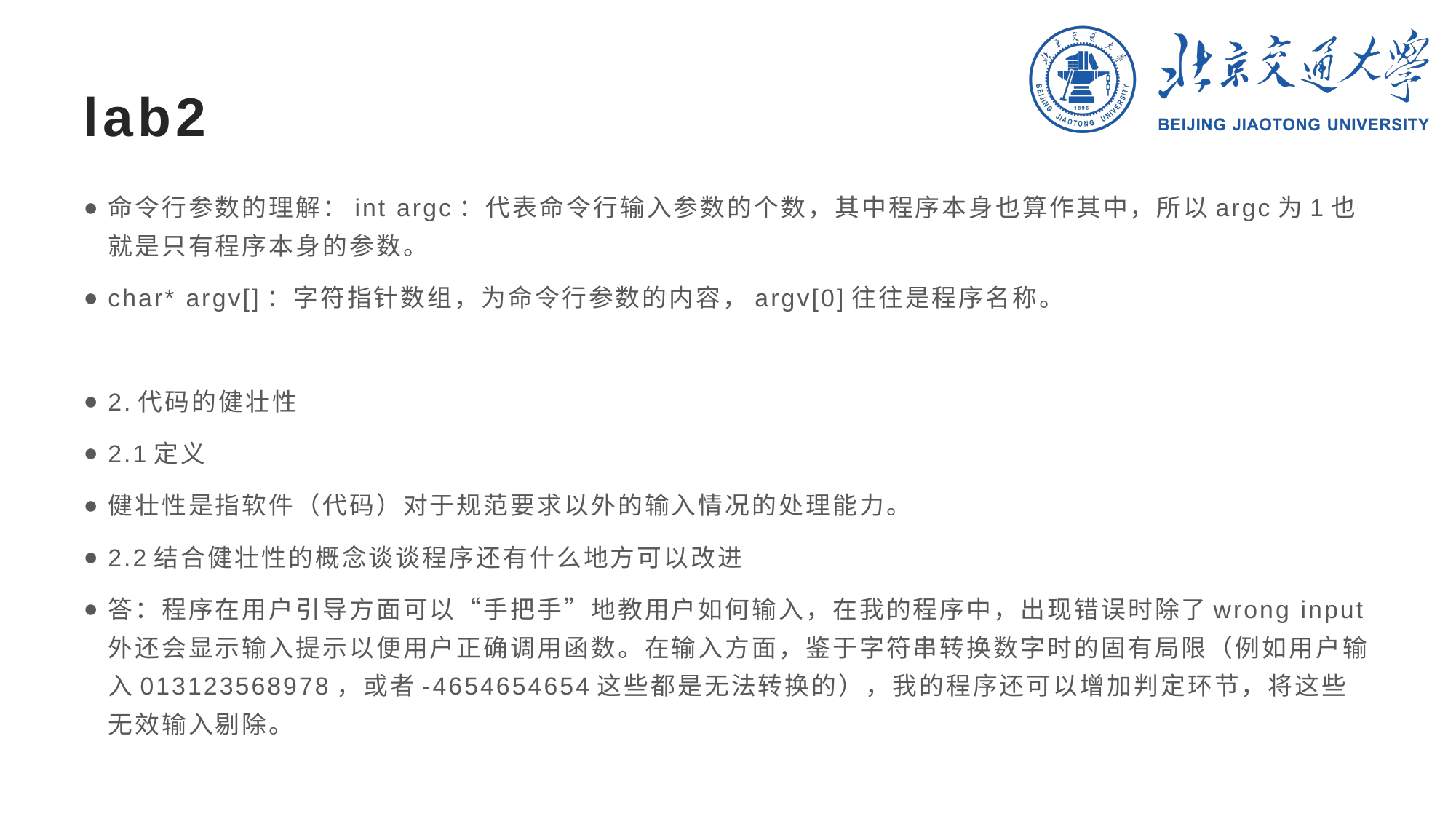

# lab2
命令行参数的理解：int argc：代表命令行输入参数的个数，其中程序本身也算作其中，所以argc为1也就是只有程序本身的参数。
char* argv[]：字符指针数组，为命令行参数的内容，argv[0]往往是程序名称。

2.代码的健壮性
2.1定义
健壮性是指软件（代码）对于规范要求以外的输入情况的处理能力。
2.2结合健壮性的概念谈谈程序还有什么地方可以改进
答：程序在用户引导方面可以“手把手”地教用户如何输入，在我的程序中，出现错误时除了wrong input外还会显示输入提示以便用户正确调用函数。在输入方面，鉴于字符串转换数字时的固有局限（例如用户输入013123568978，或者-4654654654这些都是无法转换的），我的程序还可以增加判定环节，将这些无效输入剔除。